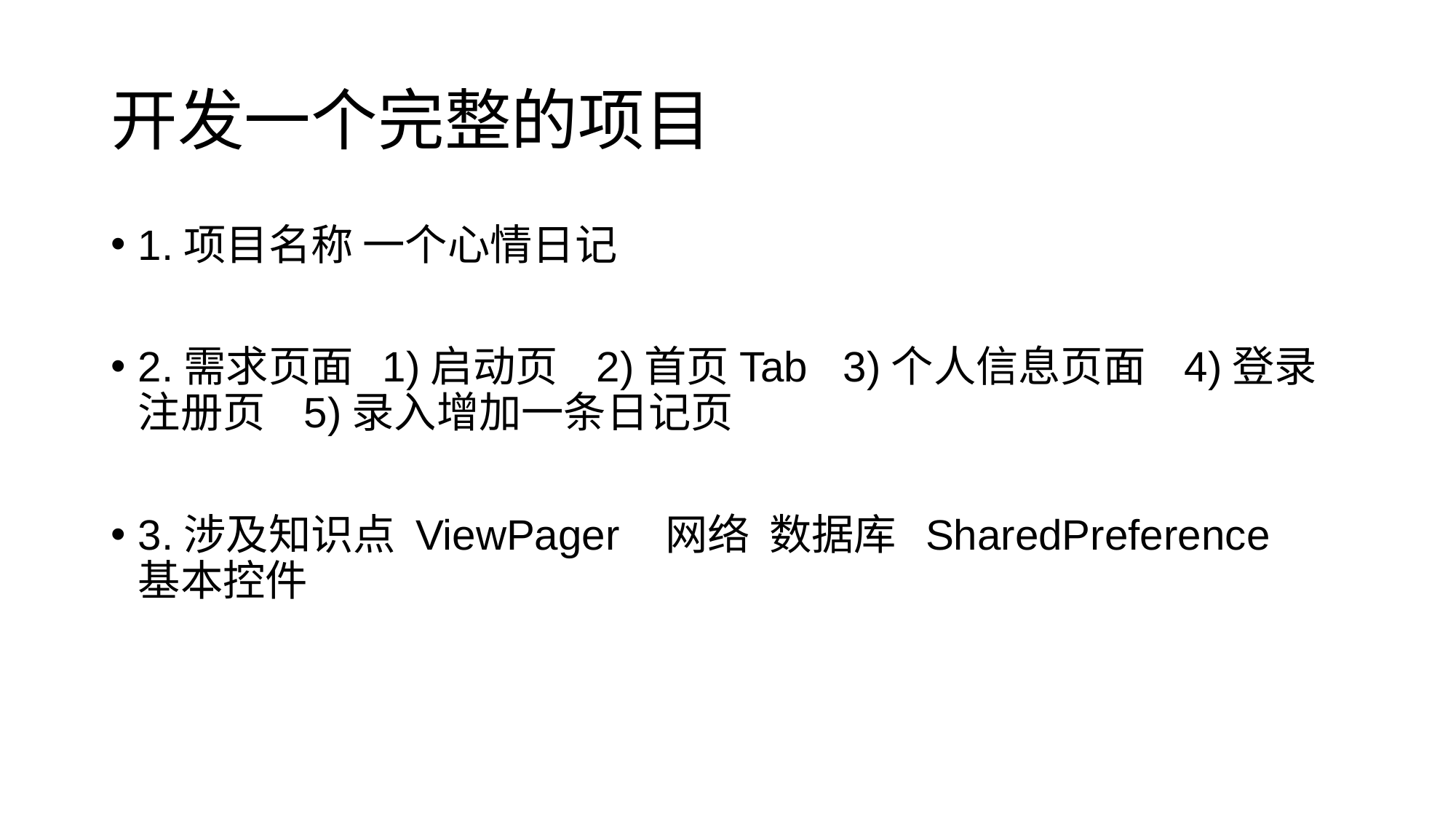

# 开发一个完整的项目
1.项目名称 一个心情日记

2.需求页面  1)启动页   2)首页Tab   3)个人信息页面   4)登录 注册页   5)录入增加一条日记页

3.涉及知识点 ViewPager   网络  数据库  SharedPreference  基本控件